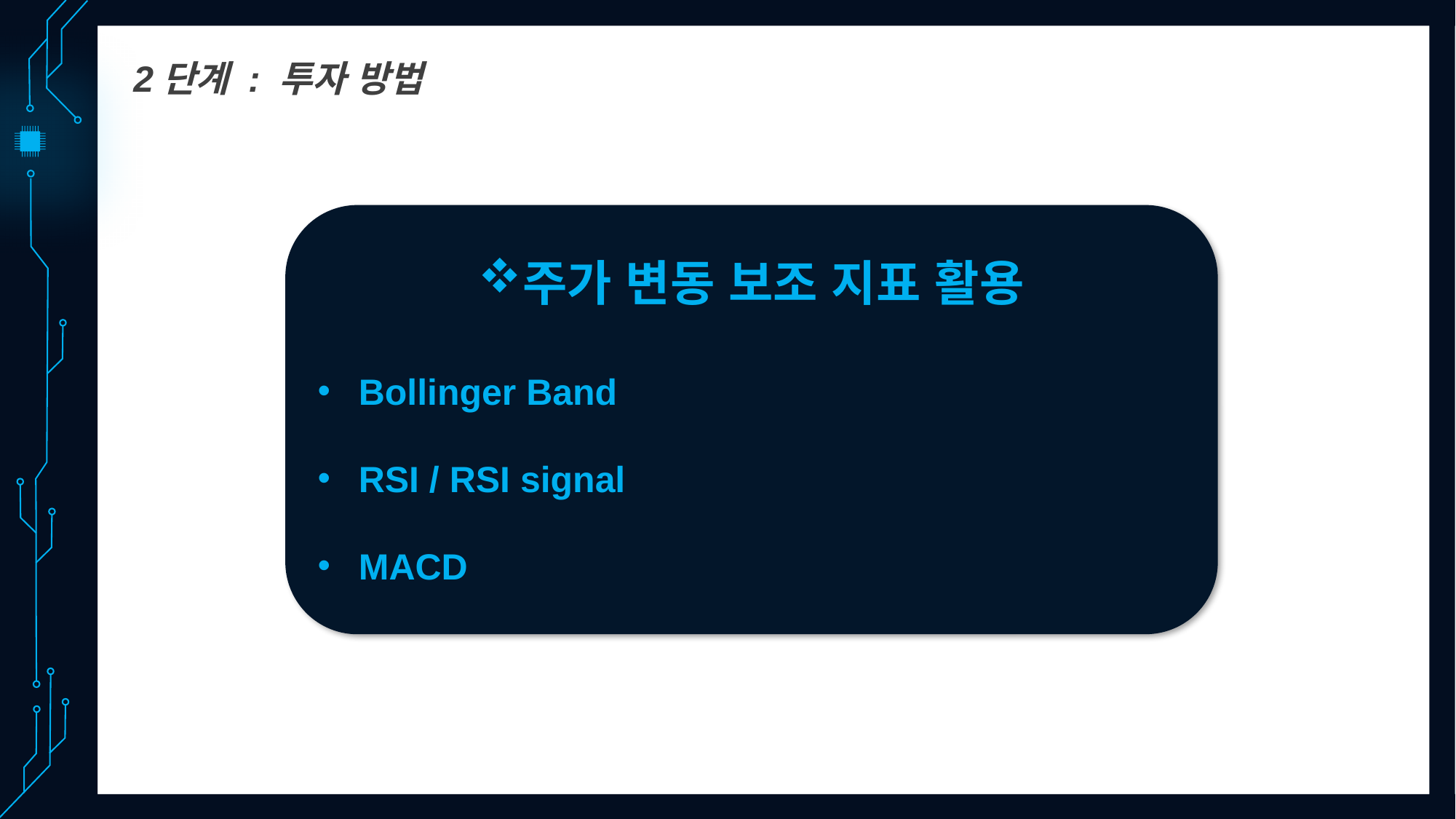

2단계 : 투자 방법

주가 변동 보조 지표 활용

Bollinger Band

RSI / RSI signal

MACD